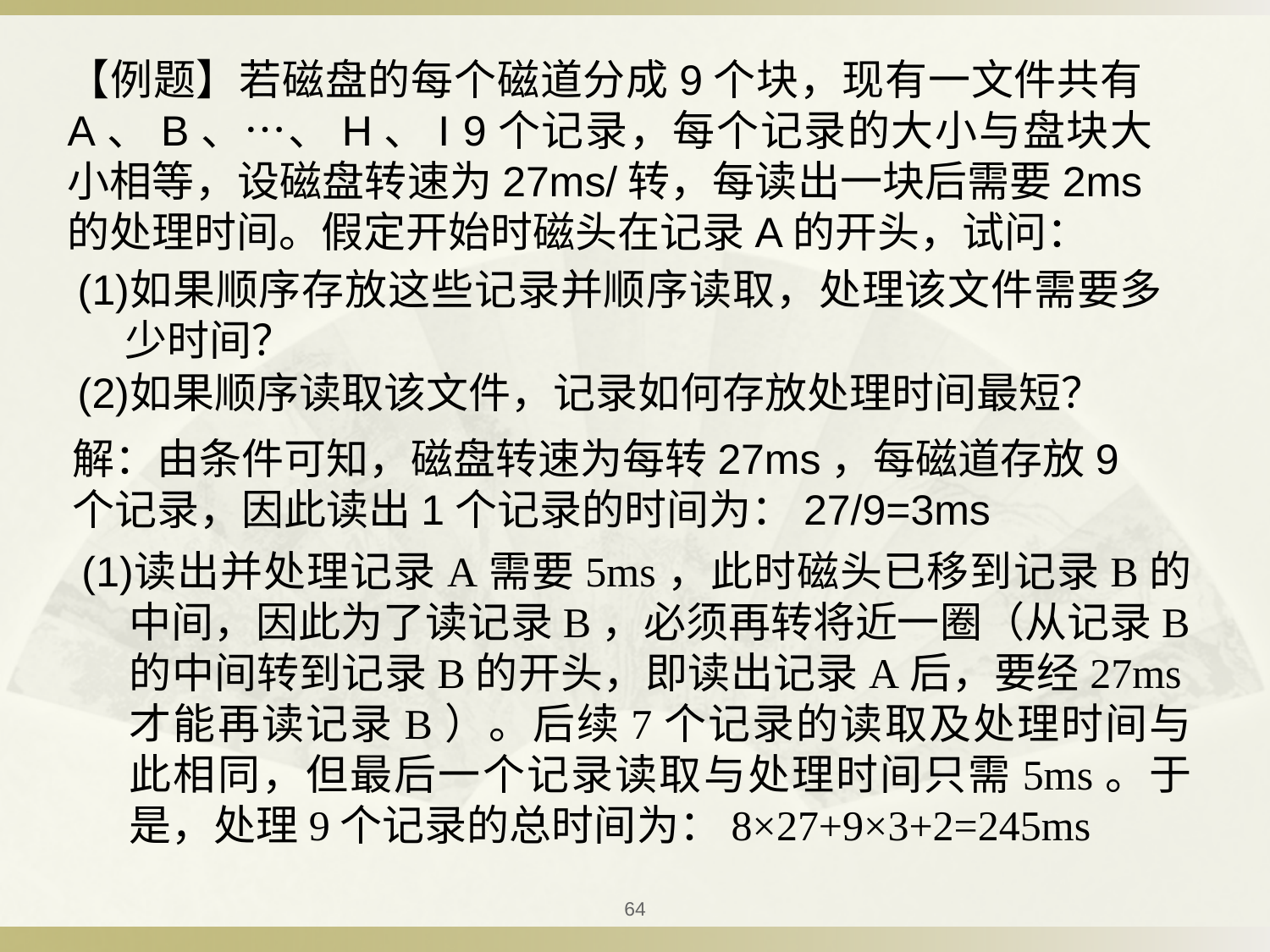

【例题】若磁盘的每个磁道分成9个块，现有一文件共有A、B、…、H、I 9个记录，每个记录的大小与盘块大小相等，设磁盘转速为27ms/转，每读出一块后需要2ms的处理时间。假定开始时磁头在记录A的开头，试问：
如果顺序存放这些记录并顺序读取，处理该文件需要多少时间？
如果顺序读取该文件，记录如何存放处理时间最短？
解：由条件可知，磁盘转速为每转27ms，每磁道存放9个记录，因此读出1个记录的时间为：27/9=3ms
读出并处理记录A需要5ms，此时磁头已移到记录B的中间，因此为了读记录B，必须再转将近一圈（从记录B的中间转到记录B的开头，即读出记录A后，要经27ms才能再读记录B）。后续7个记录的读取及处理时间与此相同，但最后一个记录读取与处理时间只需5ms。于是，处理9个记录的总时间为：8×27+9×3+2=245ms
64